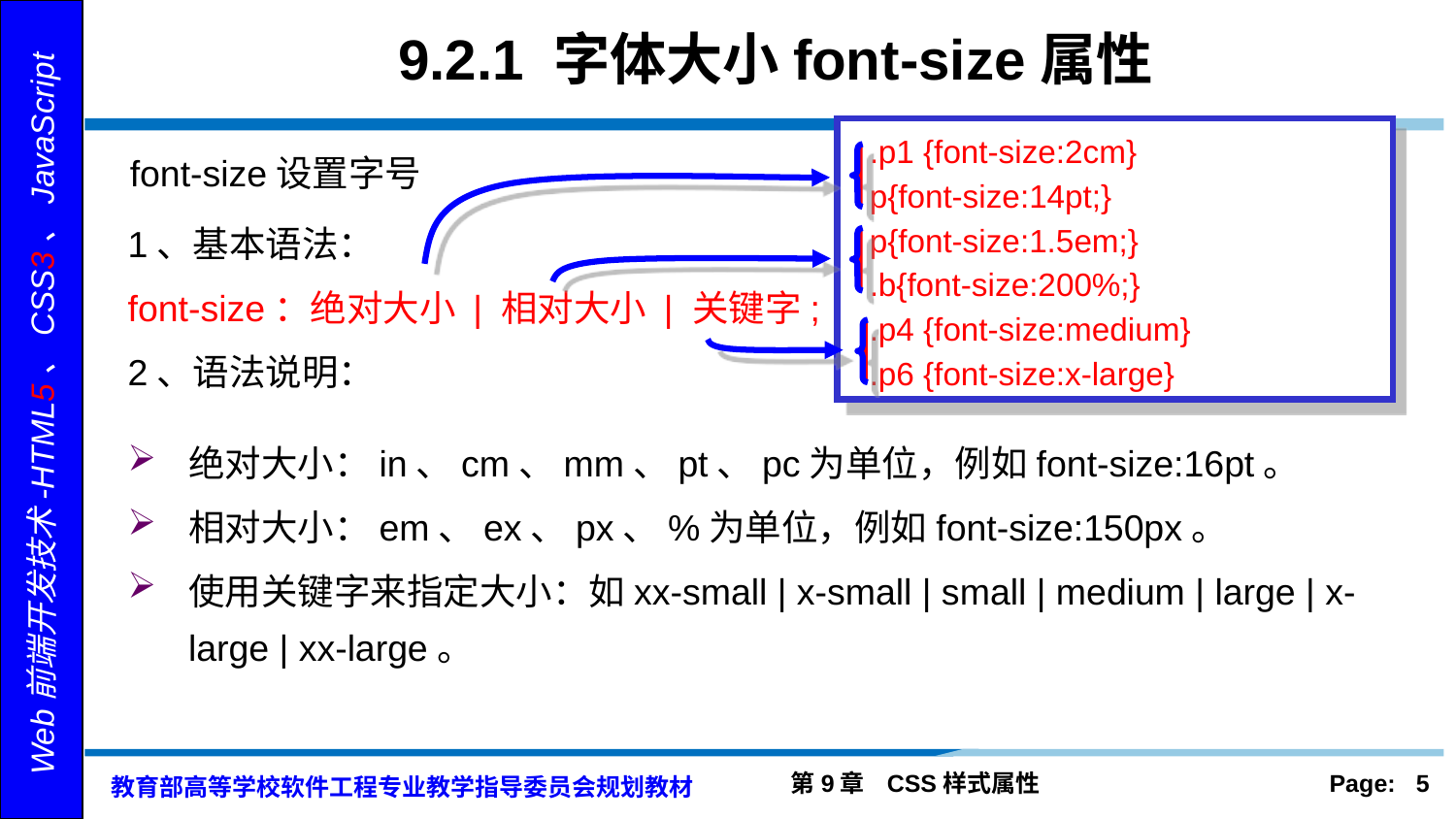

# 9.2.1 字体大小font-size属性
  .p1 {font-size:2cm}
  p{font-size:14pt;}
  p{font-size:1.5em;}
  .b{font-size:200%;}
  .p4 {font-size:medium}
  .p6 {font-size:x-large}
   font-size设置字号
1、基本语法：
font-size：绝对大小 | 相对大小 | 关键字;
2、语法说明：

绝对大小：in、cm、mm、pt、pc为单位，例如font-size:16pt。
相对大小：em、ex、px、%为单位，例如font-size:150px。
使用关键字来指定大小：如xx-small | x-small | small | medium | large | x-large | xx-large。